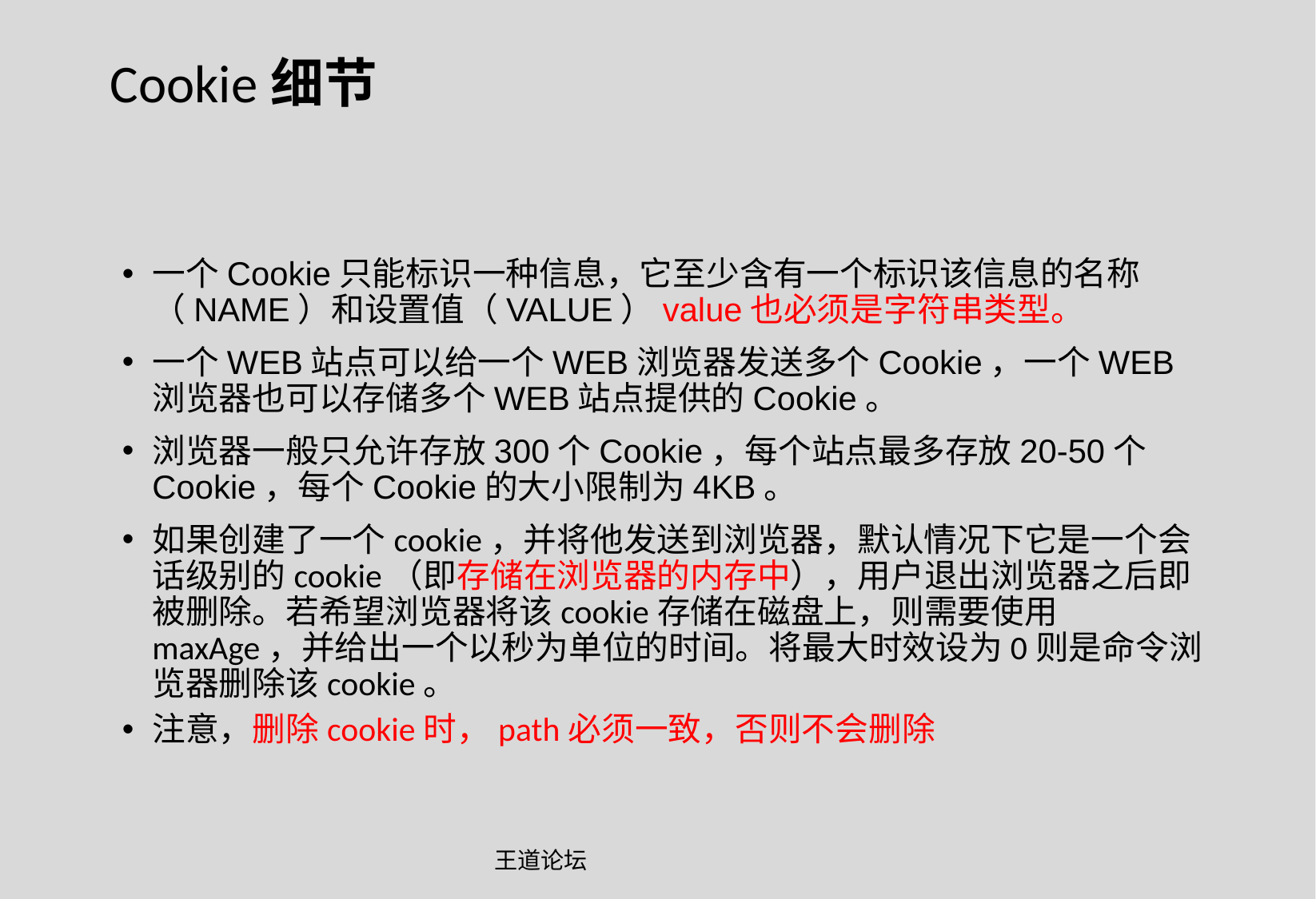

Cookie细节
一个Cookie只能标识一种信息，它至少含有一个标识该信息的名称（NAME）和设置值（VALUE）value也必须是字符串类型。
一个WEB站点可以给一个WEB浏览器发送多个Cookie，一个WEB浏览器也可以存储多个WEB站点提供的Cookie。
浏览器一般只允许存放300个Cookie，每个站点最多存放20-50个Cookie，每个Cookie的大小限制为4KB。
如果创建了一个cookie，并将他发送到浏览器，默认情况下它是一个会话级别的cookie（即存储在浏览器的内存中），用户退出浏览器之后即被删除。若希望浏览器将该cookie存储在磁盘上，则需要使用maxAge，并给出一个以秒为单位的时间。将最大时效设为0则是命令浏览器删除该cookie。
注意，删除cookie时，path必须一致，否则不会删除
王道论坛